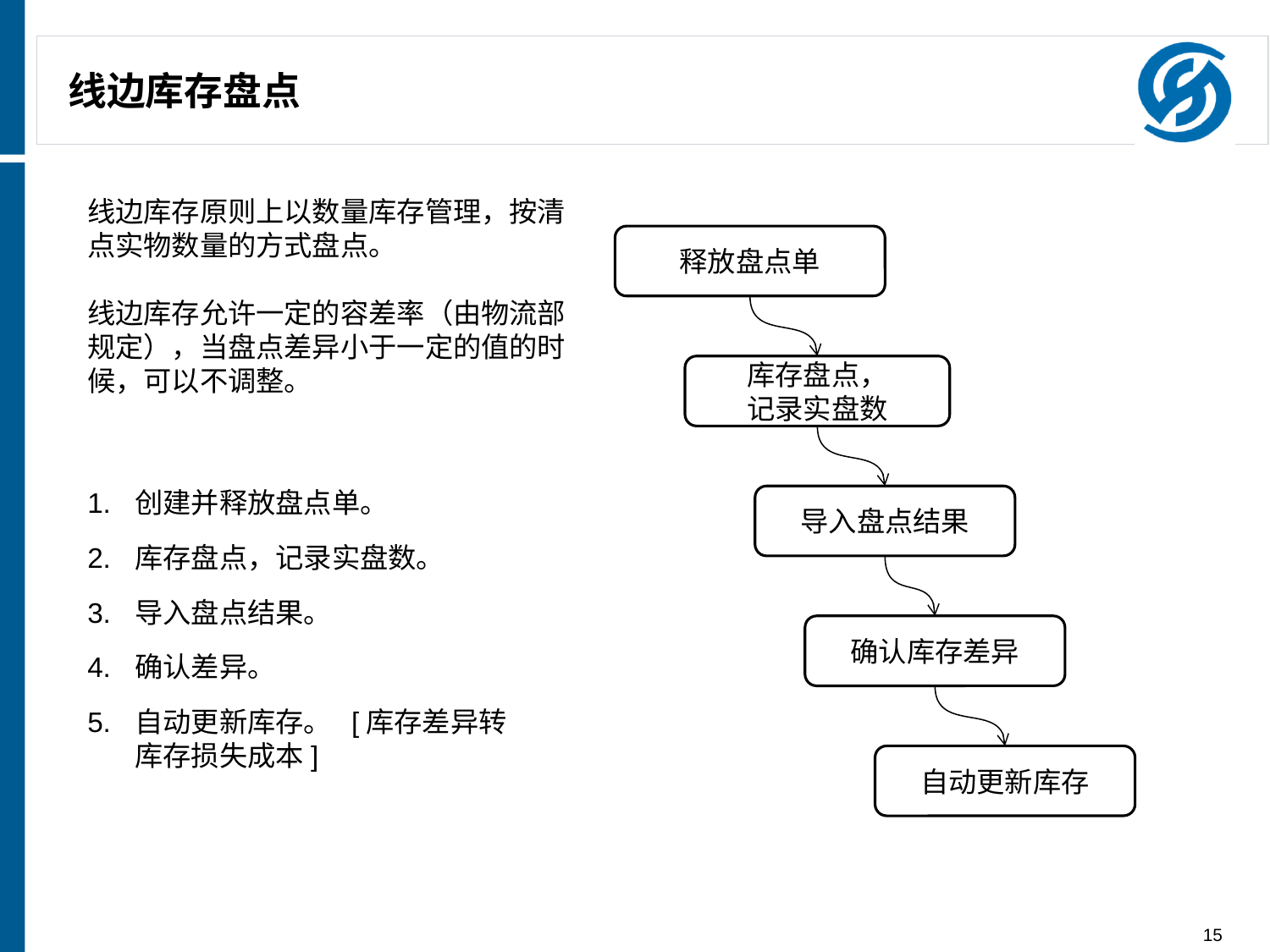

# 线边库存盘点
线边库存原则上以数量库存管理，按清点实物数量的方式盘点。

线边库存允许一定的容差率（由物流部规定），当盘点差异小于一定的值的时候，可以不调整。
释放盘点单
库存盘点，
记录实盘数
创建并释放盘点单。
库存盘点，记录实盘数。
导入盘点结果。
确认差异。
自动更新库存。  [库存差异转库存损失成本]
导入盘点结果
确认库存差异
自动更新库存
15